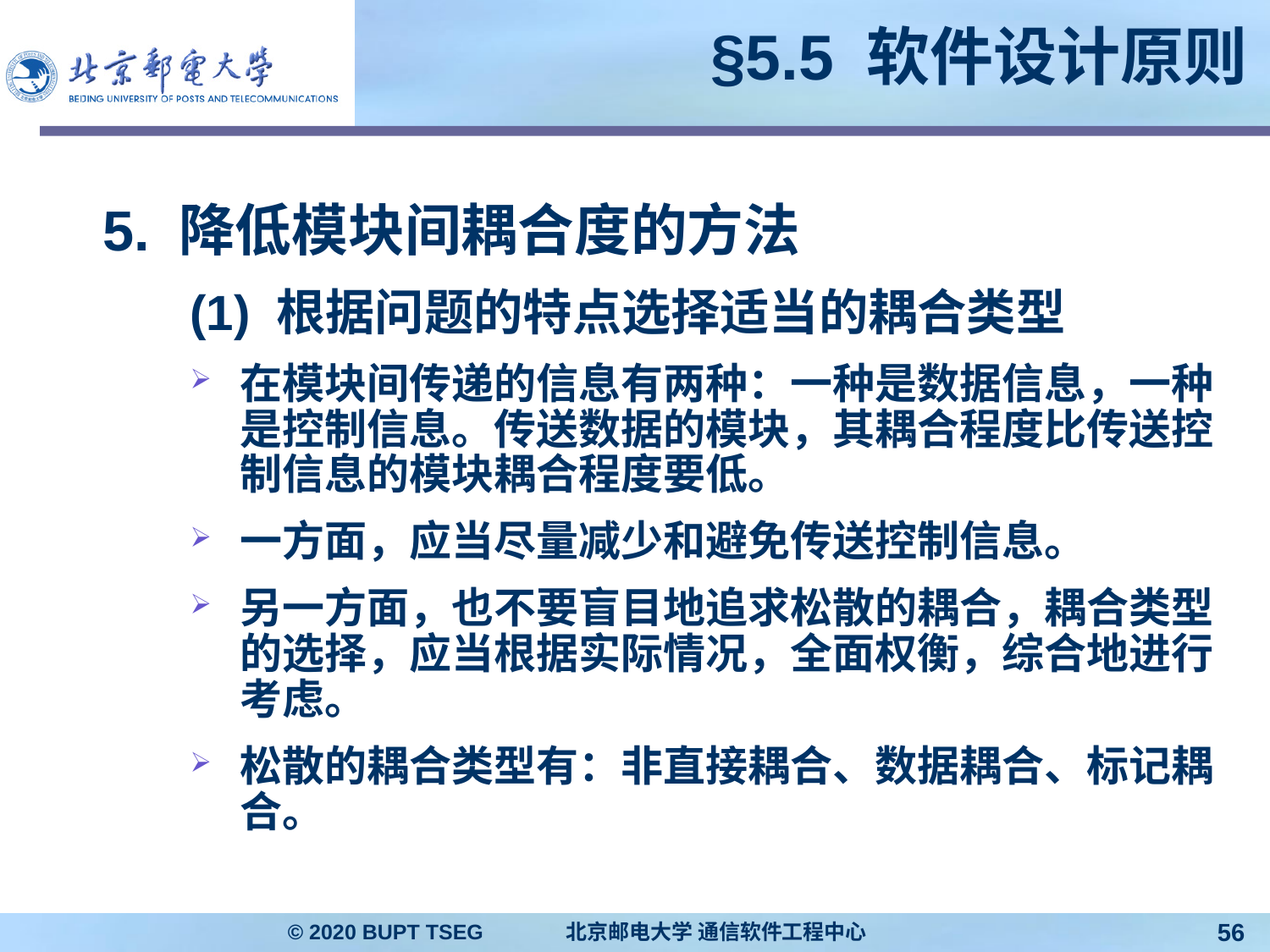

# §5.5 软件设计原则
5. 降低模块间耦合度的方法
(1) 根据问题的特点选择适当的耦合类型
在模块间传递的信息有两种：一种是数据信息，一种是控制信息。传送数据的模块，其耦合程度比传送控制信息的模块耦合程度要低。
一方面，应当尽量减少和避免传送控制信息。
另一方面，也不要盲目地追求松散的耦合，耦合类型的选择，应当根据实际情况，全面权衡，综合地进行考虑。
松散的耦合类型有：非直接耦合、数据耦合、标记耦合。
© 2020 BUPT TSEG             北京邮电大学 通信软件工程中心